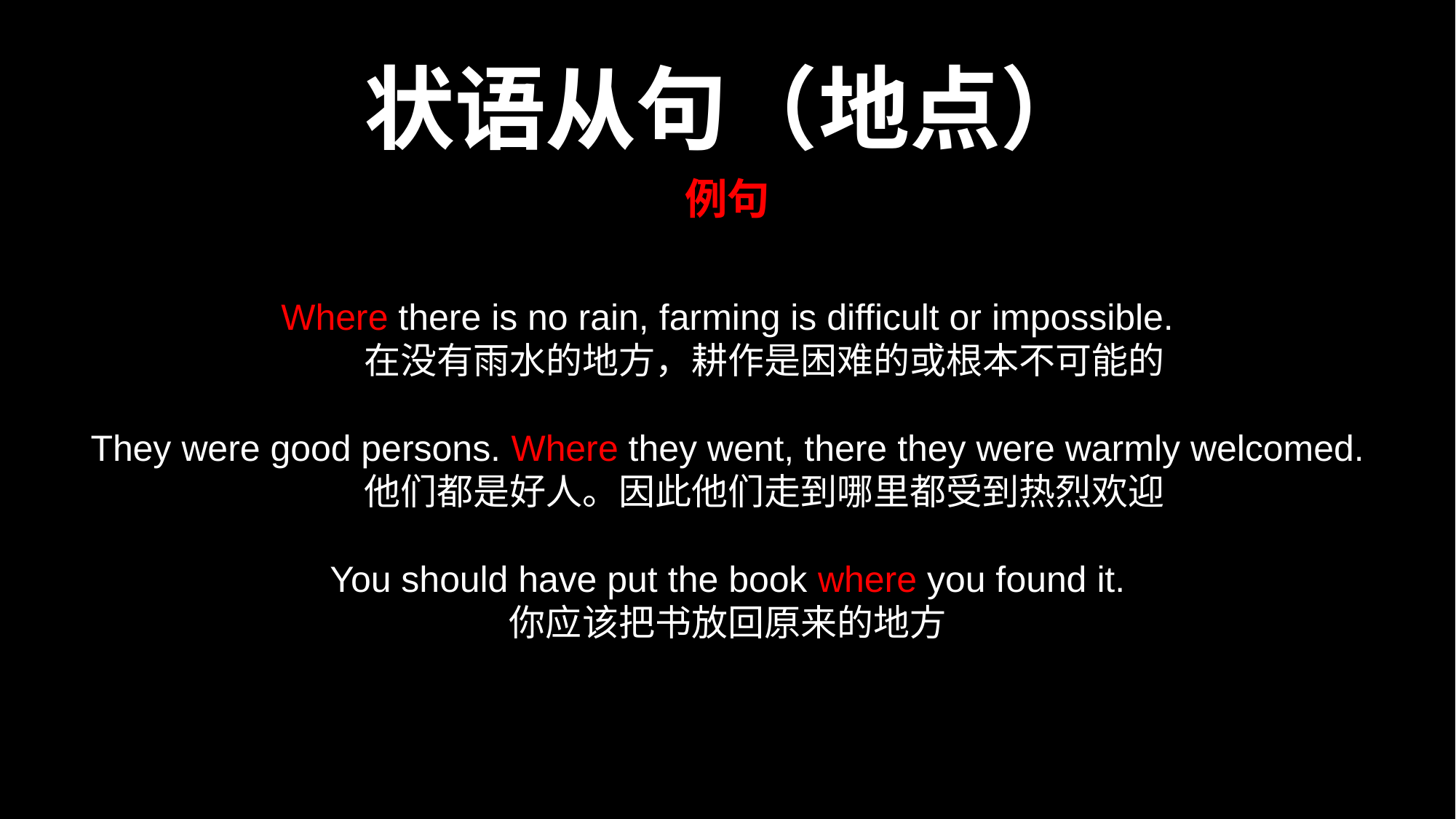

状语从句（地点）
例句
Where there is no rain, farming is difficult or impossible.
　　在没有雨水的地方，耕作是困难的或根本不可能的

They were good persons. Where they went, there they were warmly welcomed.
　　他们都是好人。因此他们走到哪里都受到热烈欢迎

You should have put the book where you found it.
你应该把书放回原来的地方